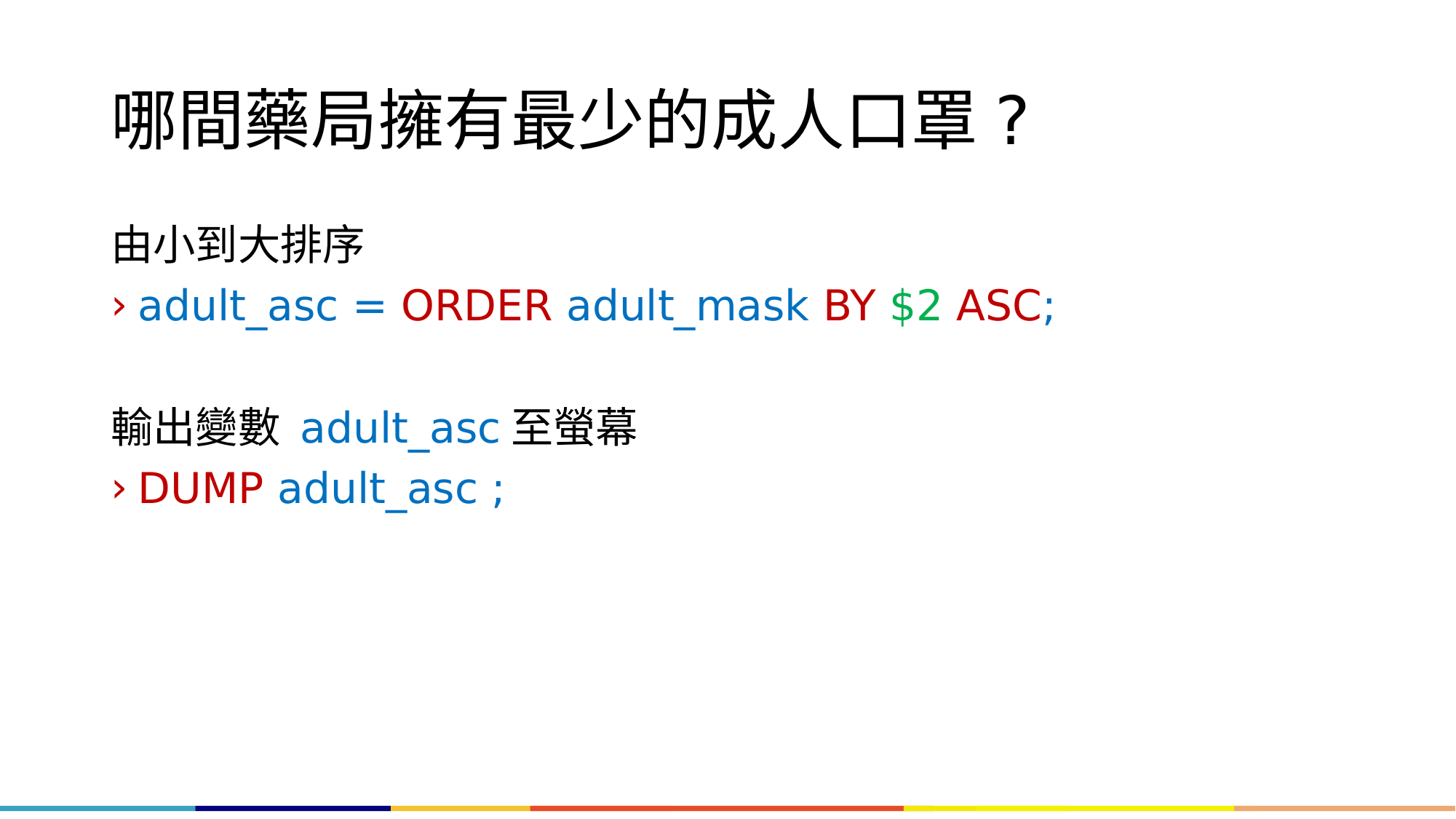

# 哪間藥局擁有最少的成人口罩?
由小到大排序
adult_asc = ORDER adult_mask BY $2 ASC;

輸出變數 adult_asc至螢幕
DUMP adult_asc ;